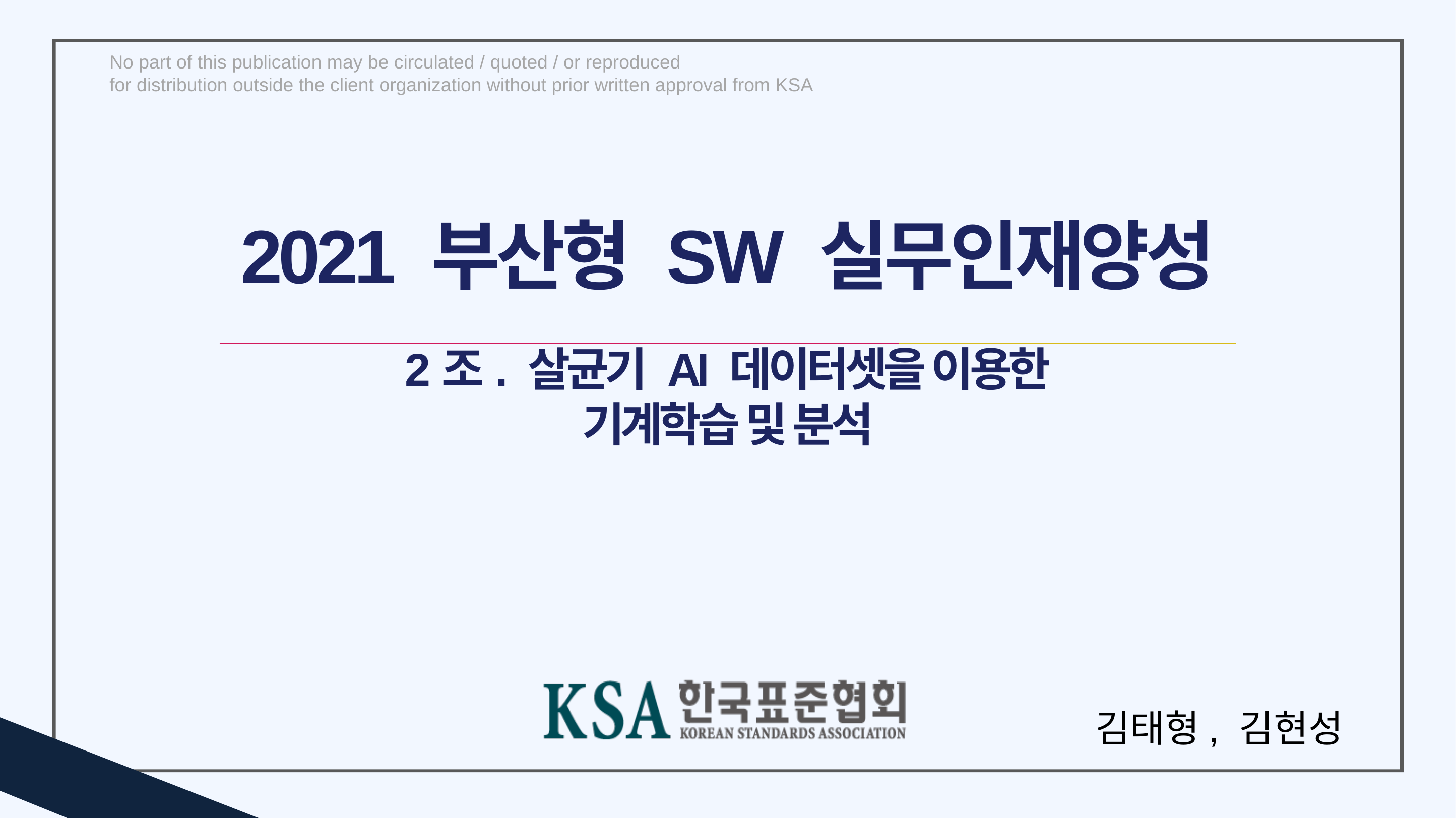

2021 부산형 SW 실무인재양성
2조. 살균기 AI 데이터셋을 이용한
기계학습 및 분석
김태형, 김현성